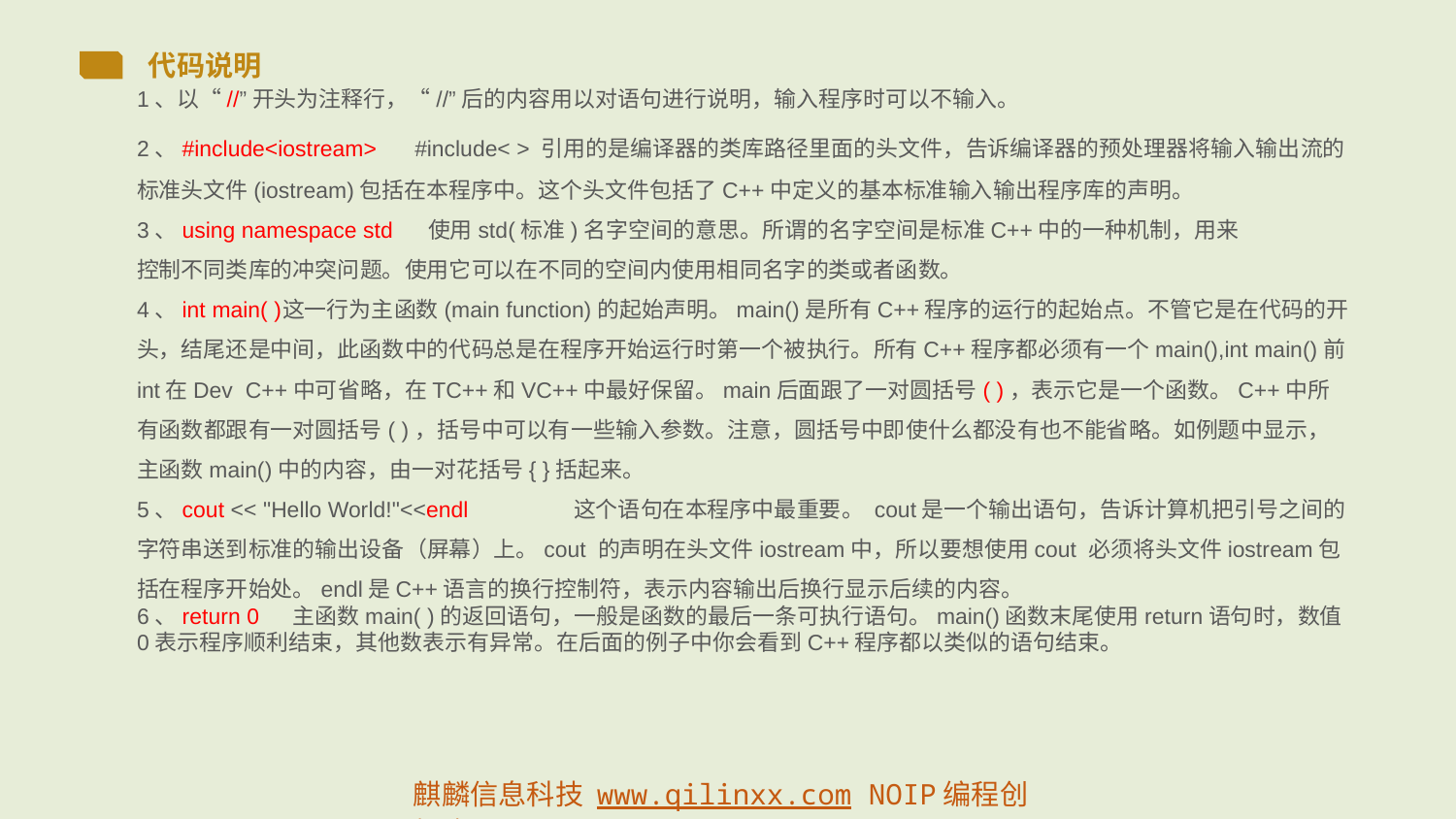

代码说明

1、以“//”开头为注释行，“//”后的内容用以对语句进行说明，输入程序时可以不输入。
2、#include<iostream>      #include< > 引用的是编译器的类库路径里面的头文件，告诉编译器的预处理器将输入输出流的标准头文件(iostream)包括在本程序中。这个头文件包括了C++中定义的基本标准输入输出程序库的声明。
3、using namespace std	使用std(标准)名字空间的意思。所谓的名字空间是标准C++中的一种机制，用来
控制不同类库的冲突问题。使用它可以在不同的空间内使用相同名字的类或者函数。
4、int main( )	这一行为主函数(main function)的起始声明。main()是所有C++程序的运行的起始点。不管它是在代码的开头，结尾还是中间，此函数中的代码总是在程序开始运行时第一个被执行。所有C++程序都必须有一个main(),int main()前int在Dev  C++中可省略，在TC++和VC++中最好保留。main后面跟了一对圆括号( )，表示它是一个函数。C++中所有函数都跟有一对圆括号( )，括号中可以有一些输入参数。注意，圆括号中即使什么都没有也不能省略。如例题中显示，主函数main()中的内容，由一对花括号{ }括起来。
5、cout << "Hello World!"<<endl	这个语句在本程序中最重要。 cout是一个输出语句，告诉计算机把引号之间的字符串送到标准的输出设备（屏幕）上。cout 的声明在头文件iostream中，所以要想使用cout 必须将头文件iostream包括在程序开始处。endl是C++语言的换行控制符，表示内容输出后换行显示后续的内容。
6、return 0	 主函数main( )的返回语句，一般是函数的最后一条可执行语句。main()函数末尾使用return语句时，数值0表示程序顺利结束，其他数表示有异常。在后面的例子中你会看到C++程序都以类似的语句结束。

### Chart

| Category |
|---|
麒麟信息科技 www.qilinxx.com NOIP编程创新班